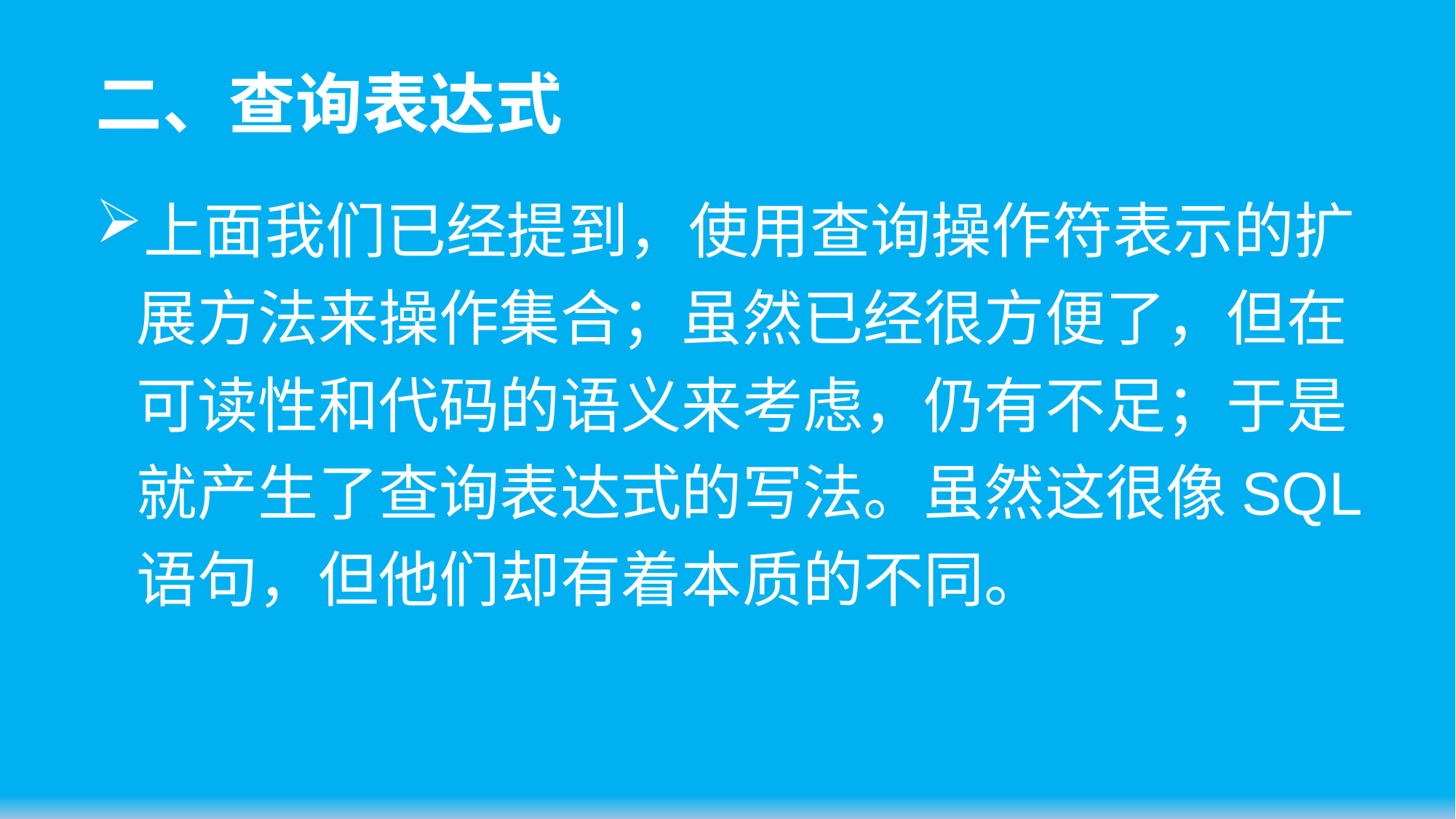

# 二、查询表达式
上面我们已经提到，使用查询操作符表示的扩展方法来操作集合；虽然已经很方便了，但在可读性和代码的语义来考虑，仍有不足；于是就产生了查询表达式的写法。虽然这很像SQL语句，但他们却有着本质的不同。